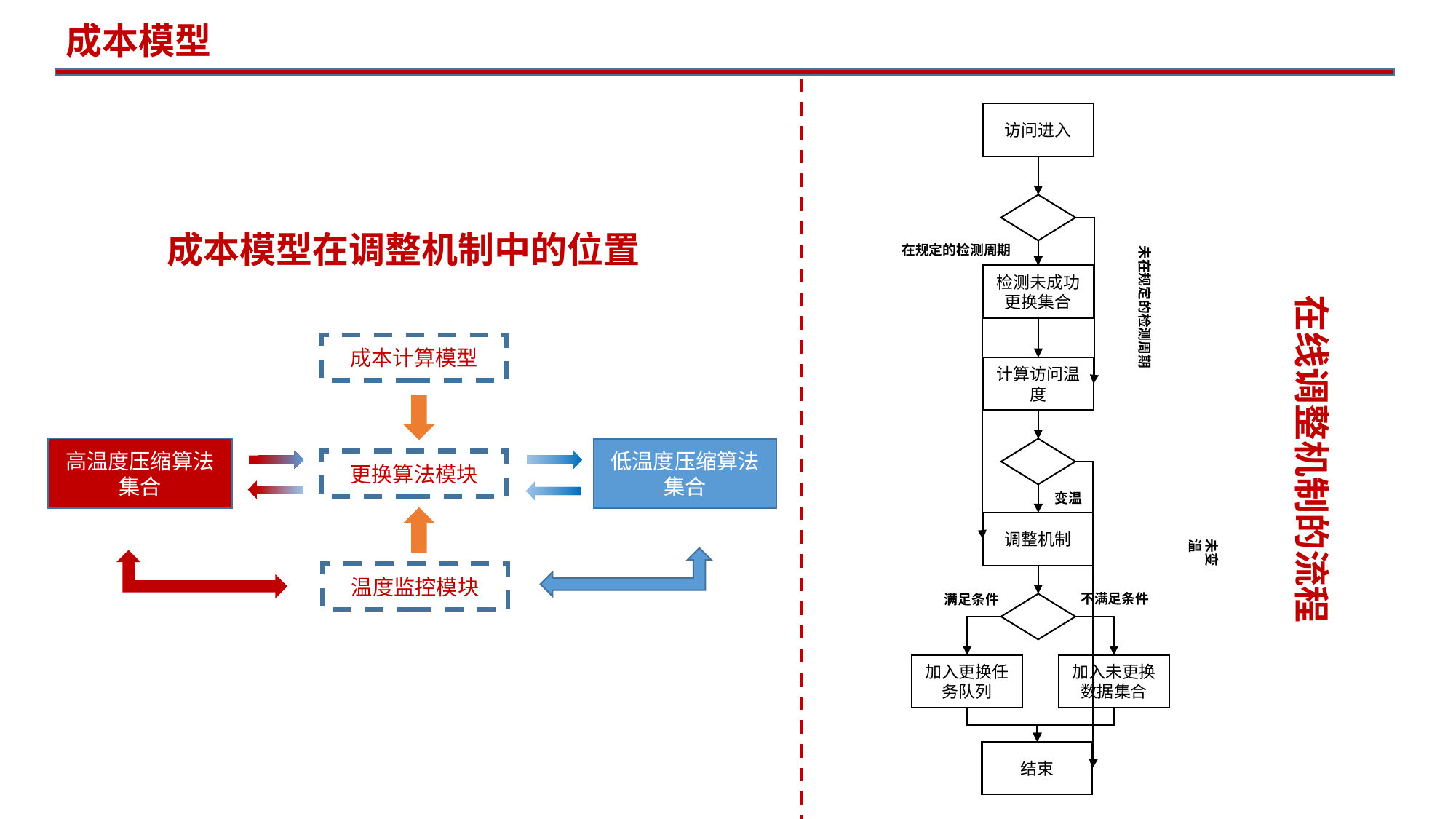

成本模型

访问进入

未在规定的检测周期
在规定的检测周期
检测未成功更换集合
计算访问温度

变温
调整机制
未变温
不满足条件
满足条件

加入更换任务队列
加入未更换数据集合
结束
在线调整机制的流程
成本模型在调整机制中的位置
成本计算模型

高温度压缩算法集合
低温度压缩算法集合

更换算法模块

温度监控模块